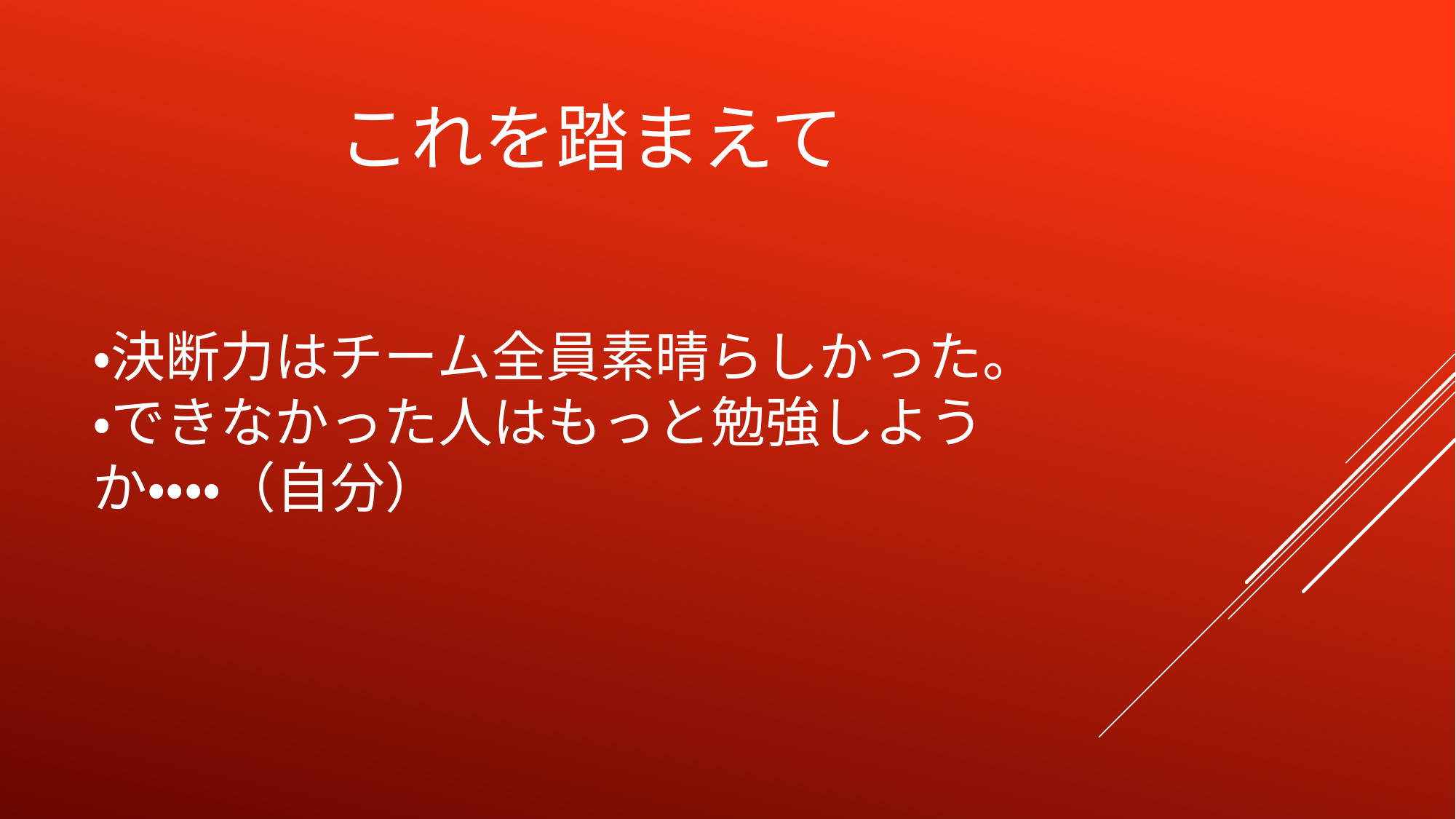

これを踏まえて
# ・決断力はチーム全員素晴らしかった。 ・できなかった人はもっと勉強しようか・・・・（自分）